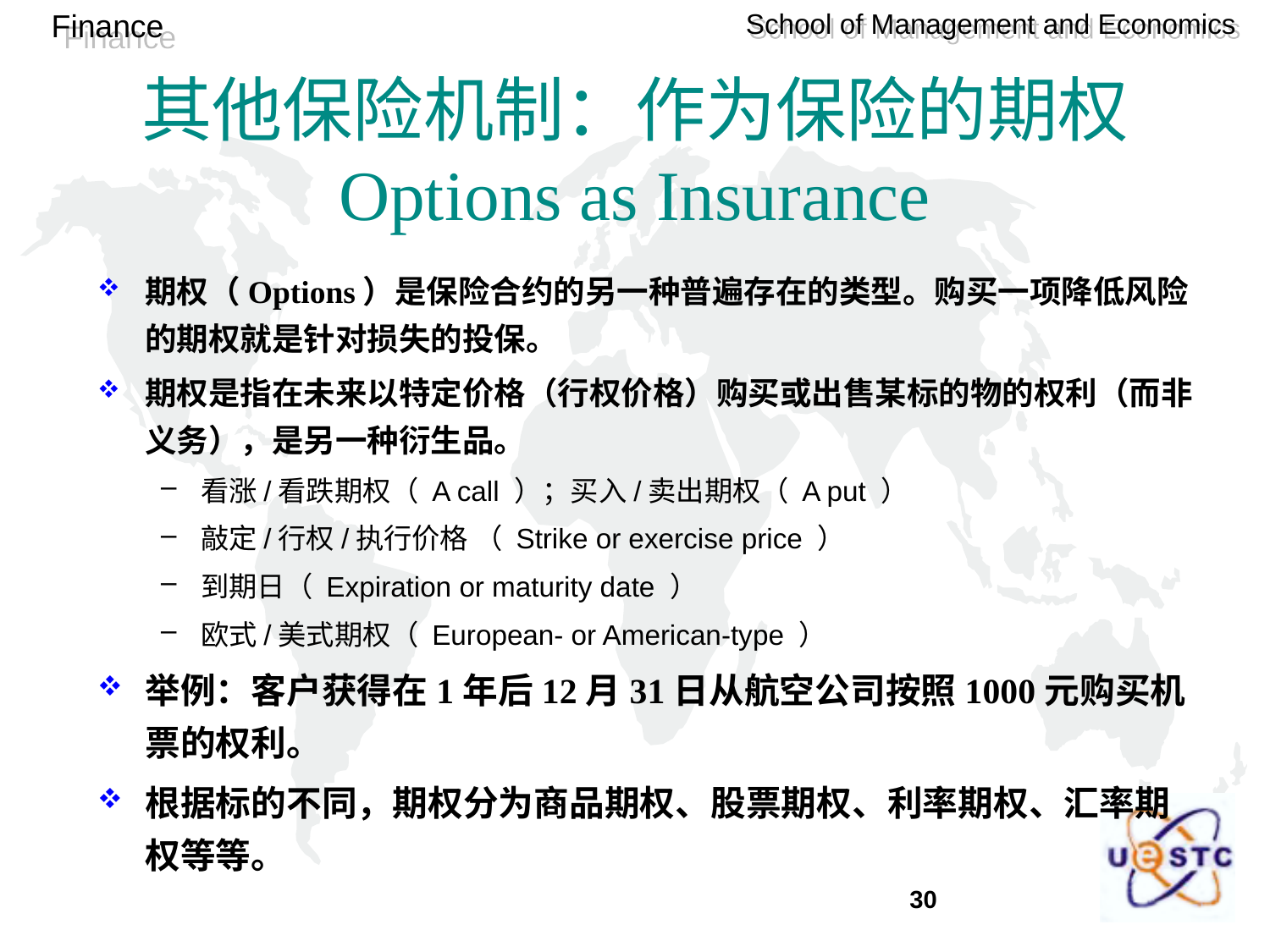

# 其他保险机制：作为保险的期权 Options as Insurance
期权（Options）是保险合约的另一种普遍存在的类型。购买一项降低风险的期权就是针对损失的投保。
期权是指在未来以特定价格（行权价格）购买或出售某标的物的权利（而非义务），是另一种衍生品。
看涨/看跌期权（ A call ）；买入/卖出期权（ A put ）
敲定/行权/执行价格 （ Strike or exercise price ）
到期日（ Expiration or maturity date ）
欧式/美式期权（ European- or American-type ）
举例：客户获得在1年后12月31日从航空公司按照1000元购买机票的权利。
根据标的不同，期权分为商品期权、股票期权、利率期权、汇率期权等等。